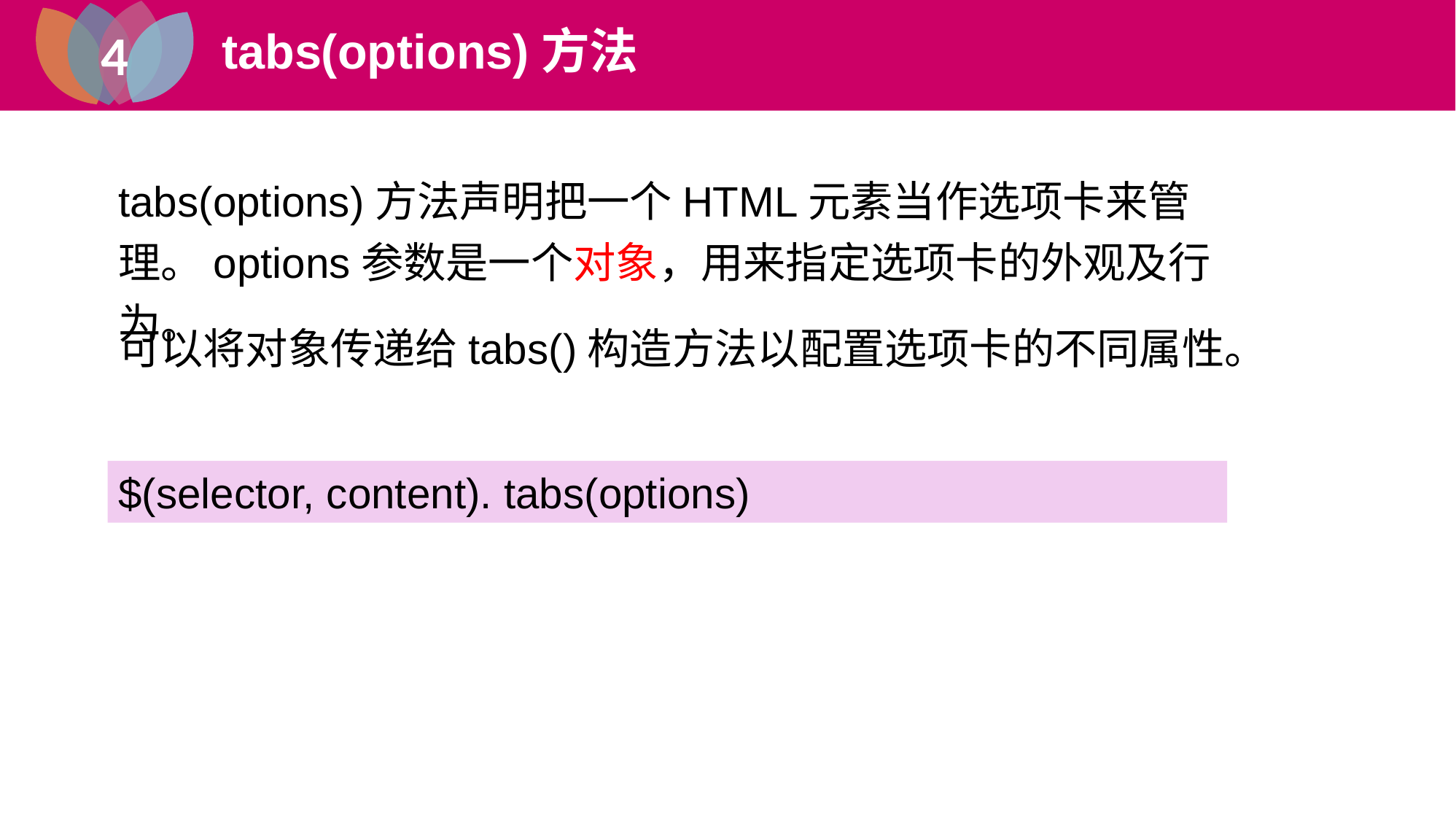

4
tabs(options)方法
2
tabs(options)方法声明把一个HTML元素当作选项卡来管理。options参数是一个对象，用来指定选项卡的外观及行为。
可以将对象传递给tabs()构造方法以配置选项卡的不同属性。
$(selector, content). tabs(options)